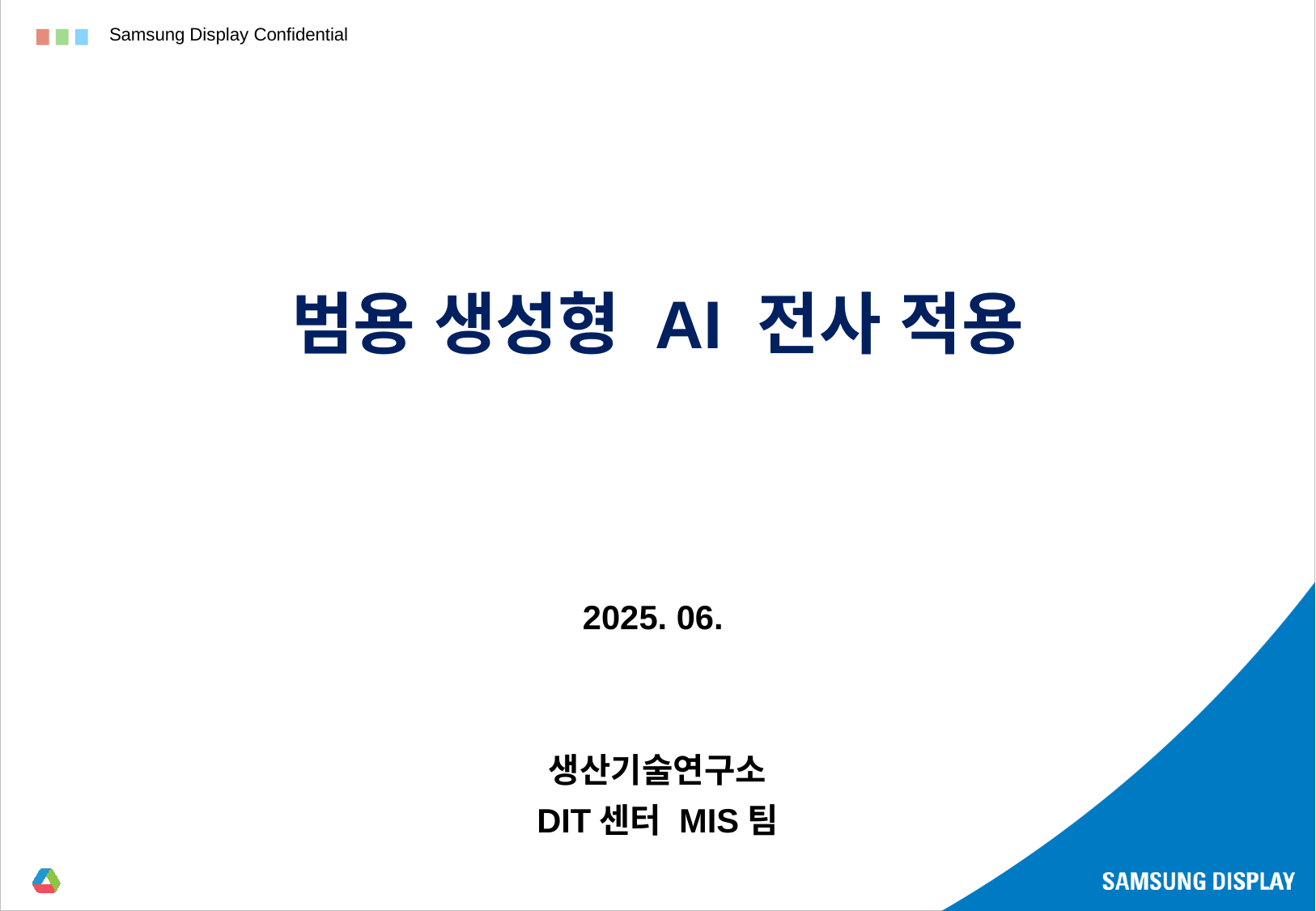

# 범용 생성형 AI 전사 적용
2025. 06.
생산기술연구소
DIT센터 MIS팀